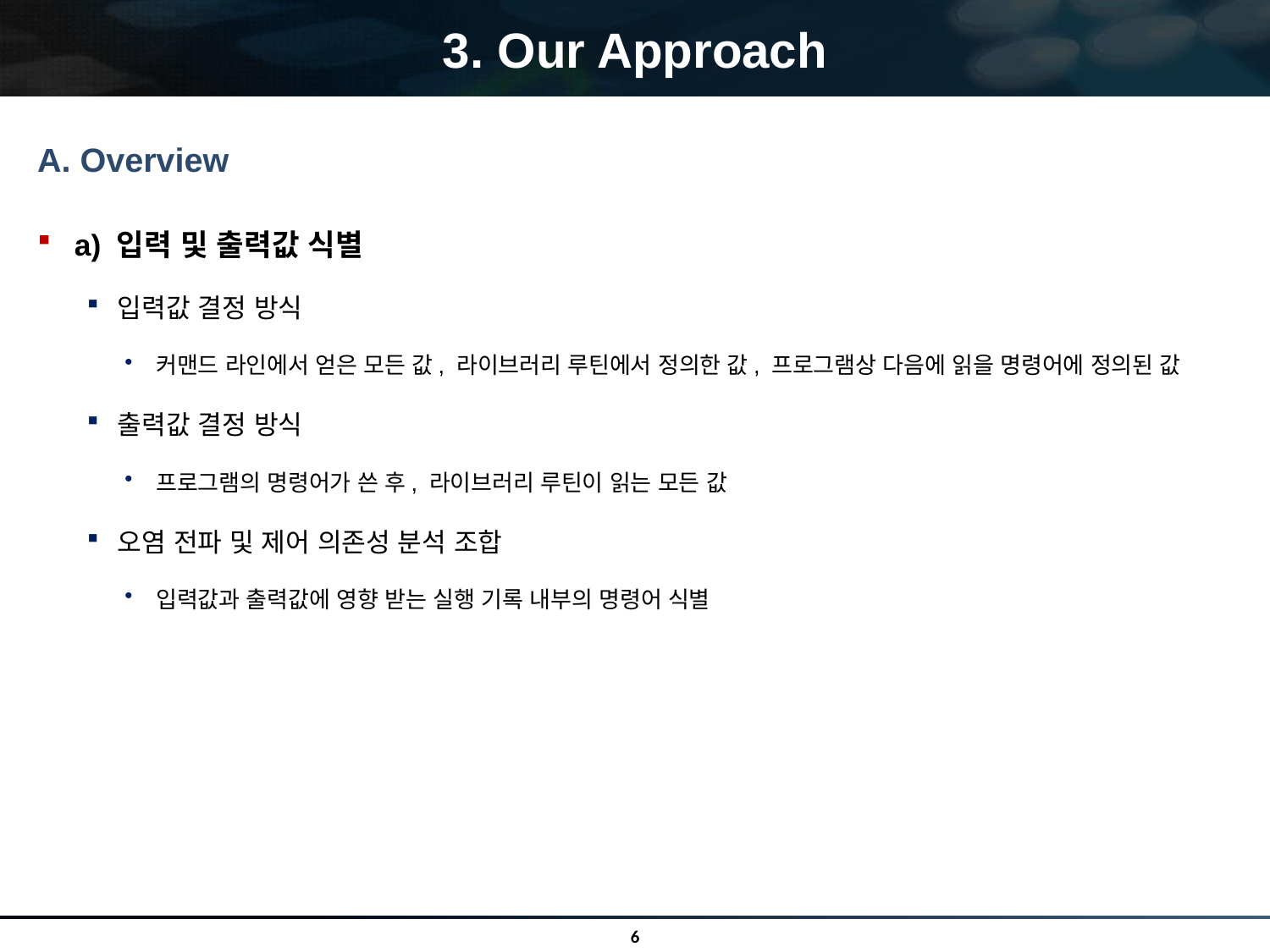

# 3. Our Approach
A. Overview
a) 입력 및 출력값 식별
입력값 결정 방식
커맨드 라인에서 얻은 모든 값, 라이브러리 루틴에서 정의한 값, 프로그램상 다음에 읽을 명령어에 정의된 값
출력값 결정 방식
프로그램의 명령어가 쓴 후, 라이브러리 루틴이 읽는 모든 값
오염 전파 및 제어 의존성 분석 조합
입력값과 출력값에 영향 받는 실행 기록 내부의 명령어 식별